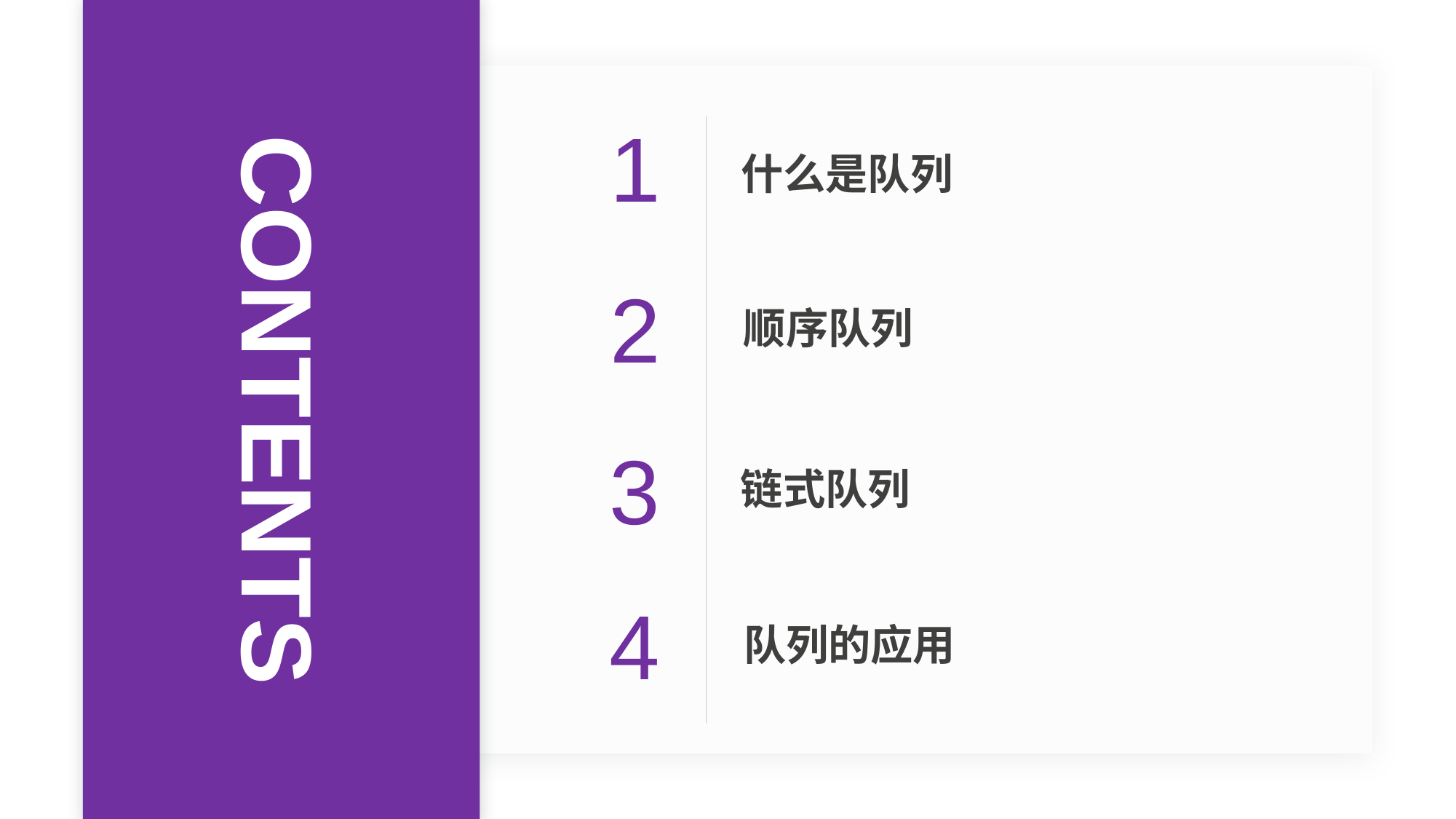

1
什么是队列
2
顺序队列
CONTENTS
3
链式队列
4
队列的应用